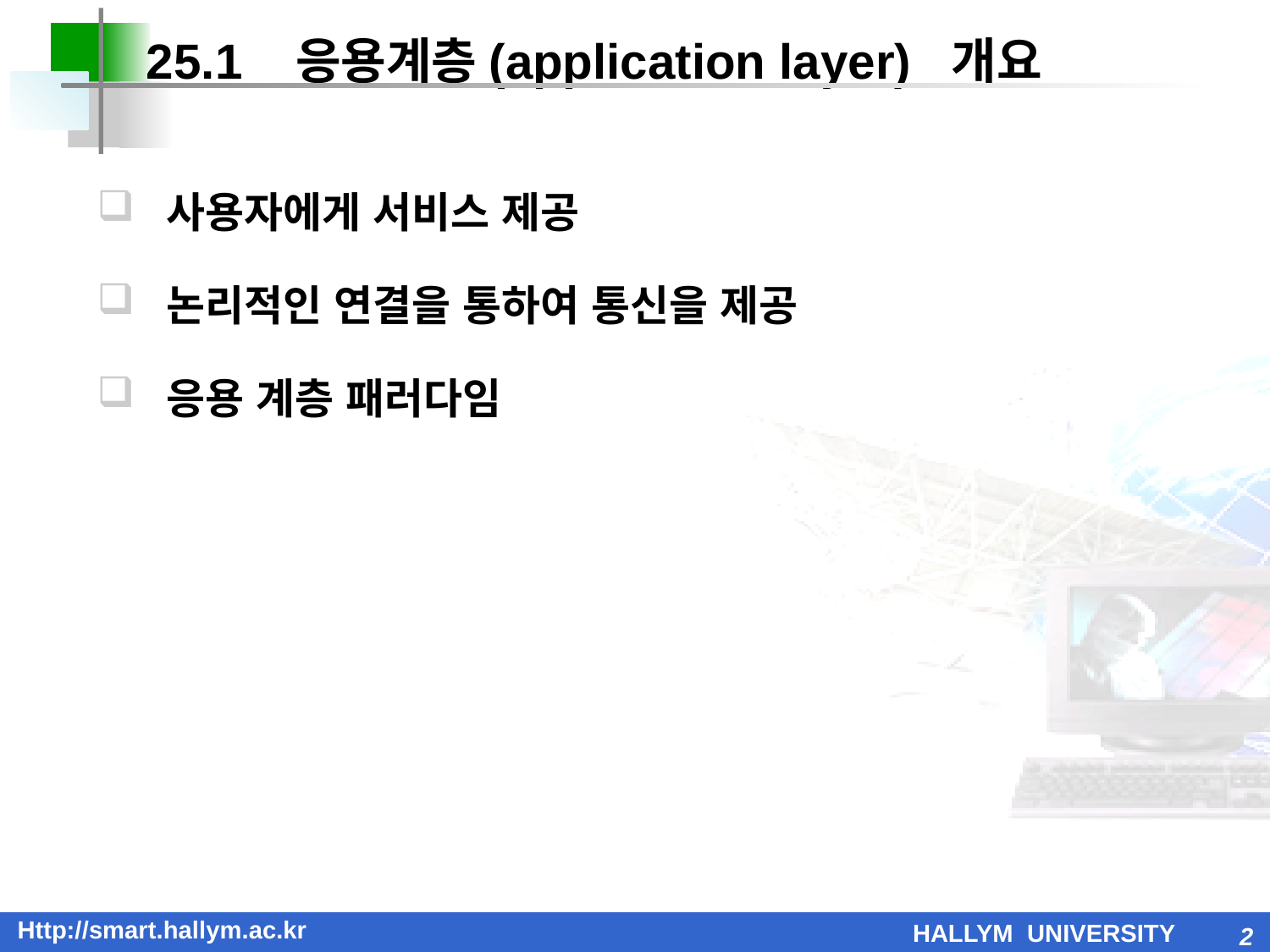

25.1   응용계층(application layer)  개요

 사용자에게 서비스 제공
 논리적인 연결을 통하여 통신을 제공
 응용 계층 패러다임

2